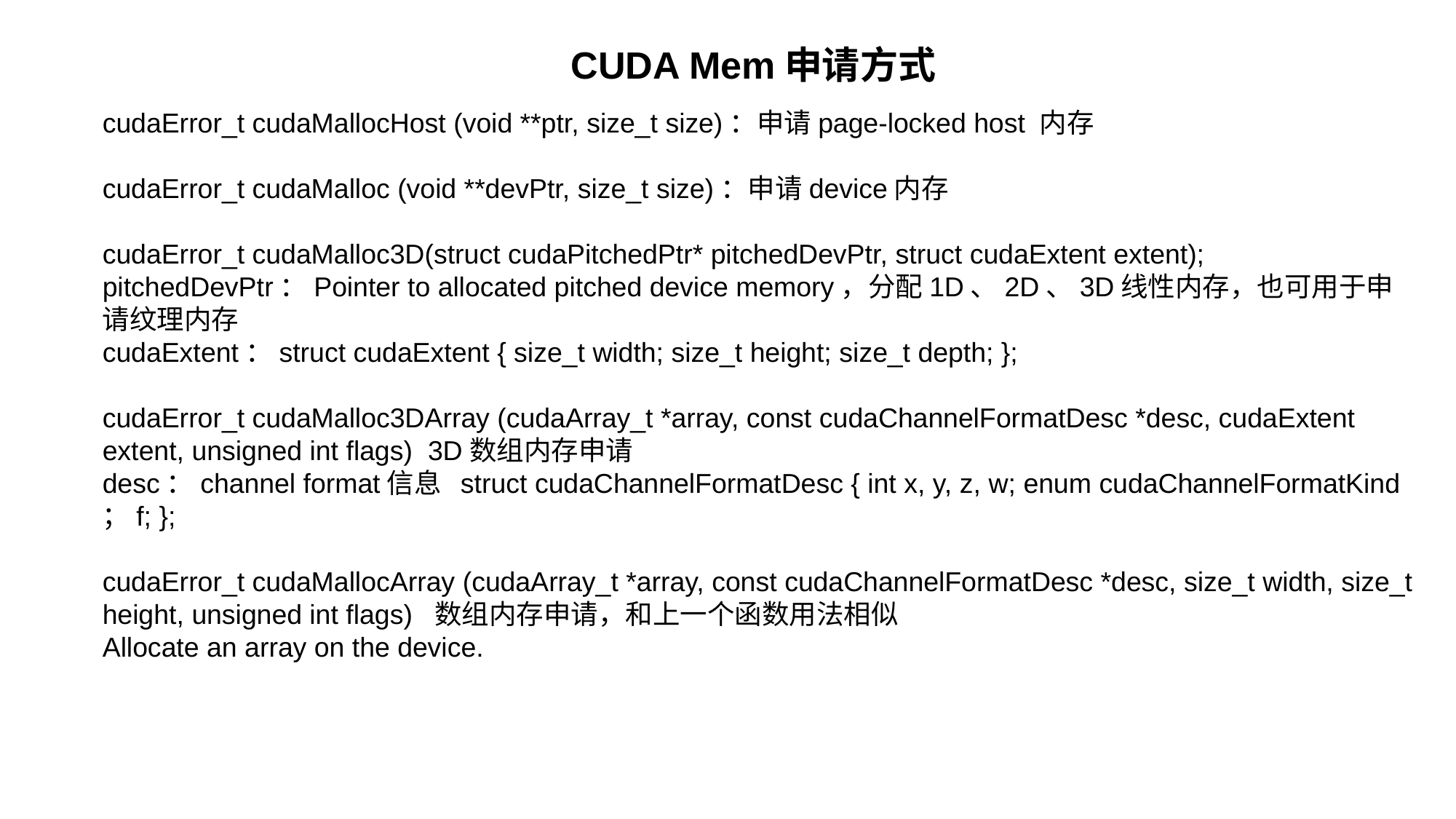

CUDA Mem申请方式
cudaError_t cudaMallocHost (void **ptr, size_t size)：申请page-locked host 内存

cudaError_t cudaMalloc (void **devPtr, size_t size)：申请device内存

cudaError_t cudaMalloc3D(struct cudaPitchedPtr* pitchedDevPtr, struct cudaExtent extent);
pitchedDevPtr：Pointer to allocated pitched device memory，分配1D、2D、3D线性内存，也可用于申请纹理内存
cudaExtent：struct cudaExtent { size_t width; size_t height; size_t depth; };

cudaError_t cudaMalloc3DArray (cudaArray_t *array, const cudaChannelFormatDesc *desc, cudaExtent extent, unsigned int flags)  3D数组内存申请
desc：channel format信息  struct cudaChannelFormatDesc { int x, y, z, w; enum cudaChannelFormatKind ；f; };

cudaError_t cudaMallocArray (cudaArray_t *array, const cudaChannelFormatDesc *desc, size_t width, size_t height, unsigned int flags)  数组内存申请，和上一个函数用法相似
Allocate an array on the device.